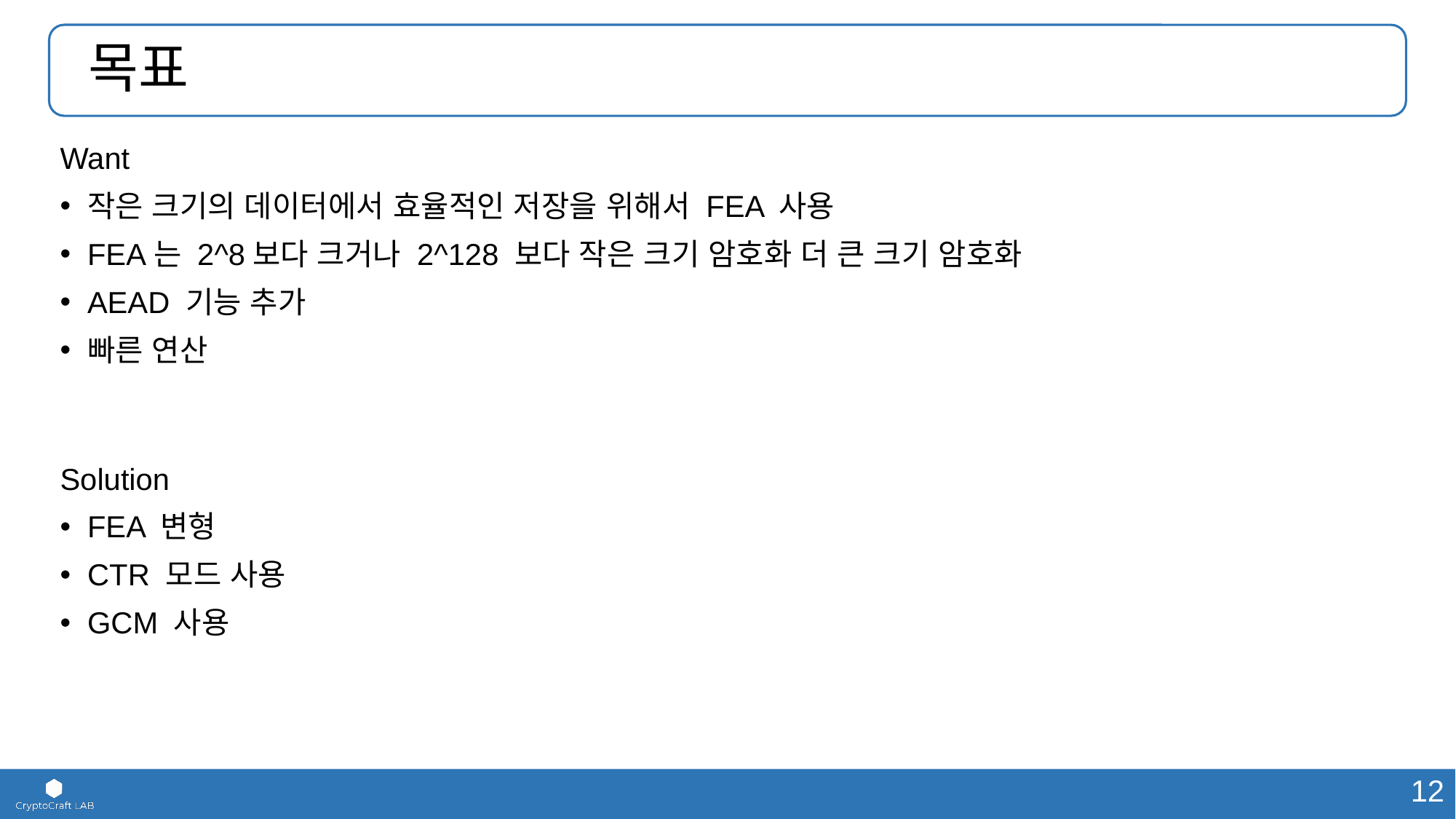

# 목표
Want
작은 크기의 데이터에서 효율적인 저장을 위해서 FEA 사용
FEA는 2^8보다 크거나 2^128 보다 작은 크기 암호화 더 큰 크기 암호화
AEAD 기능 추가
빠른 연산

Solution
FEA 변형
CTR 모드 사용
GCM 사용